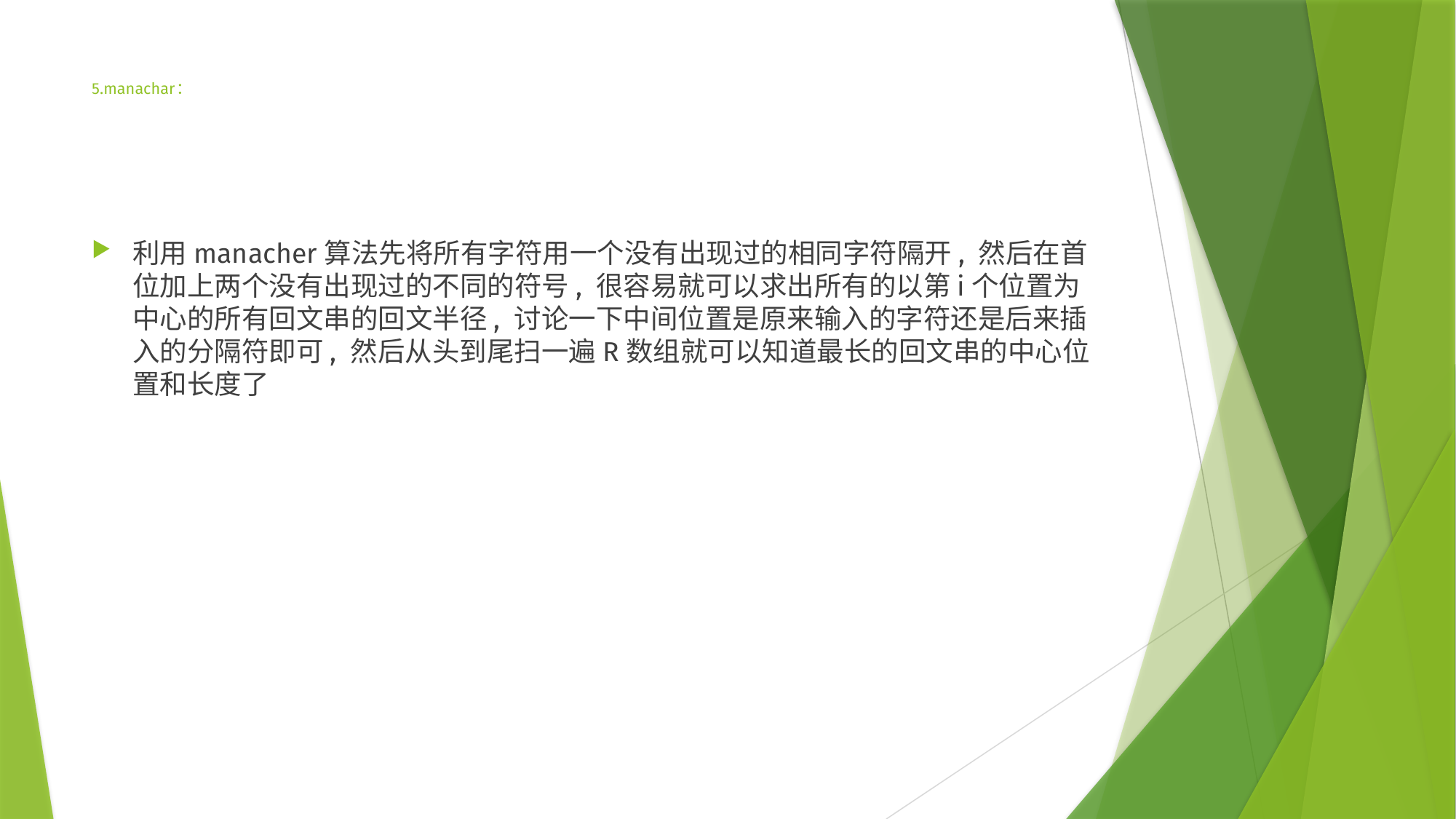

# 5.manachar：
利用manacher算法先将所有字符用一个没有出现过的相同字符隔开, 然后在首位加上两个没有出现过的不同的符号, 很容易就可以求出所有的以第i个位置为中心的所有回文串的回文半径, 讨论一下中间位置是原来输入的字符还是后来插入的分隔符即可, 然后从头到尾扫一遍R数组就可以知道最长的回文串的中心位置和长度了